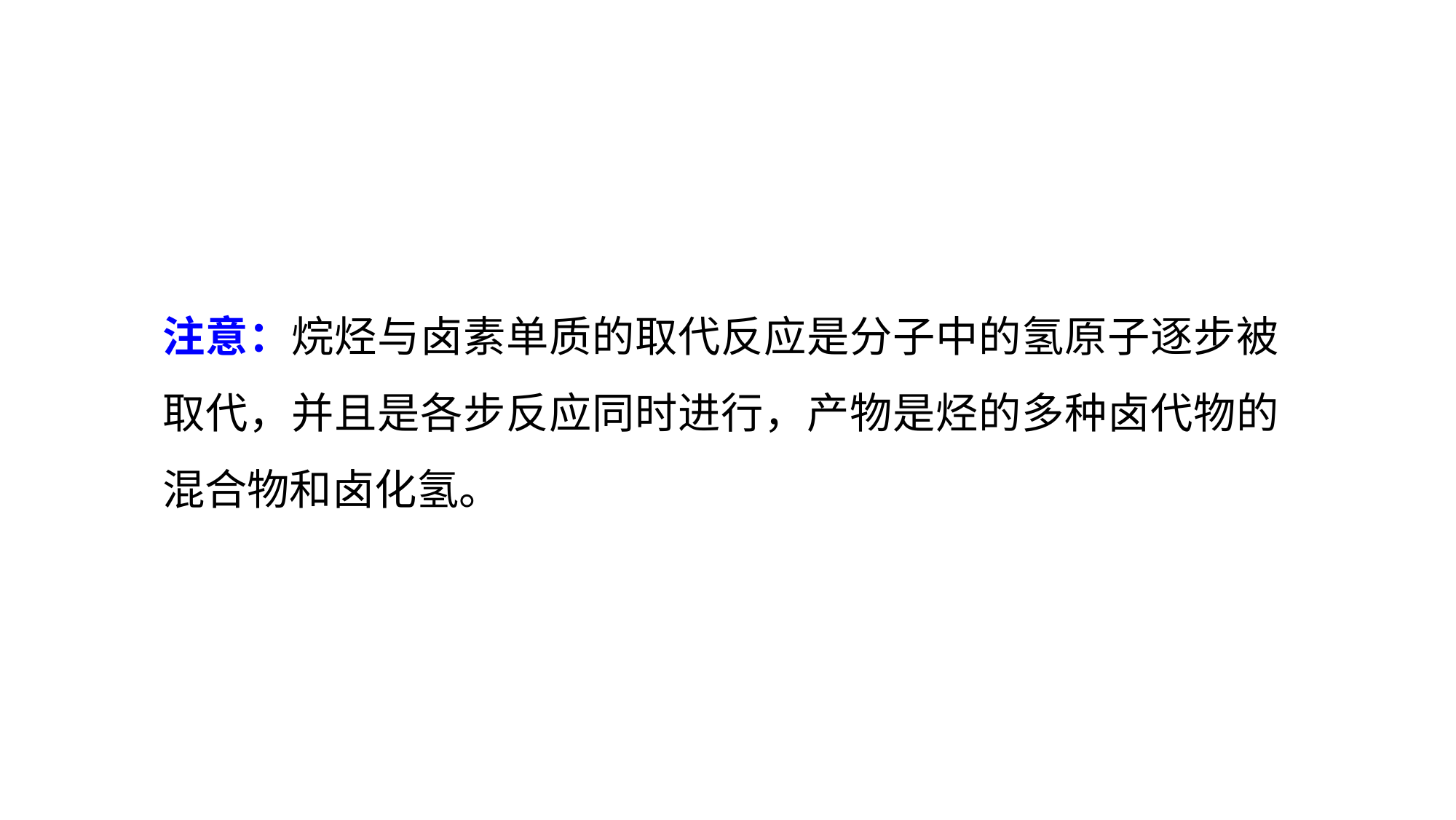

注意：烷烃与卤素单质的取代反应是分子中的氢原子逐步被取代，并且是各步反应同时进行，产物是烃的多种卤代物的混合物和卤化氢。